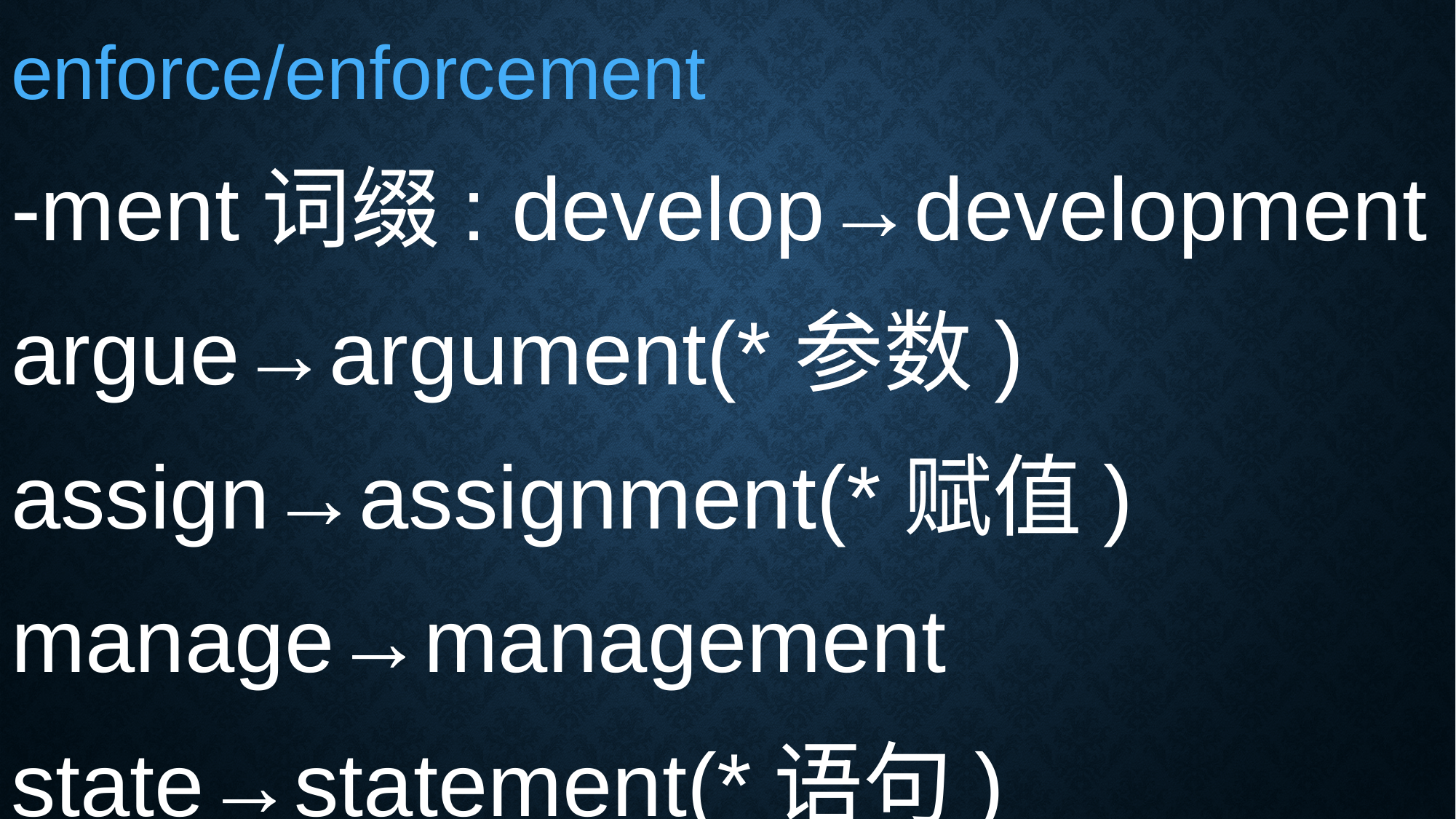

enforce/enforcement
-ment词缀: develop→development
argue→argument(*参数)
assign→assignment(*赋值)
manage→management
state→statement(*语句)